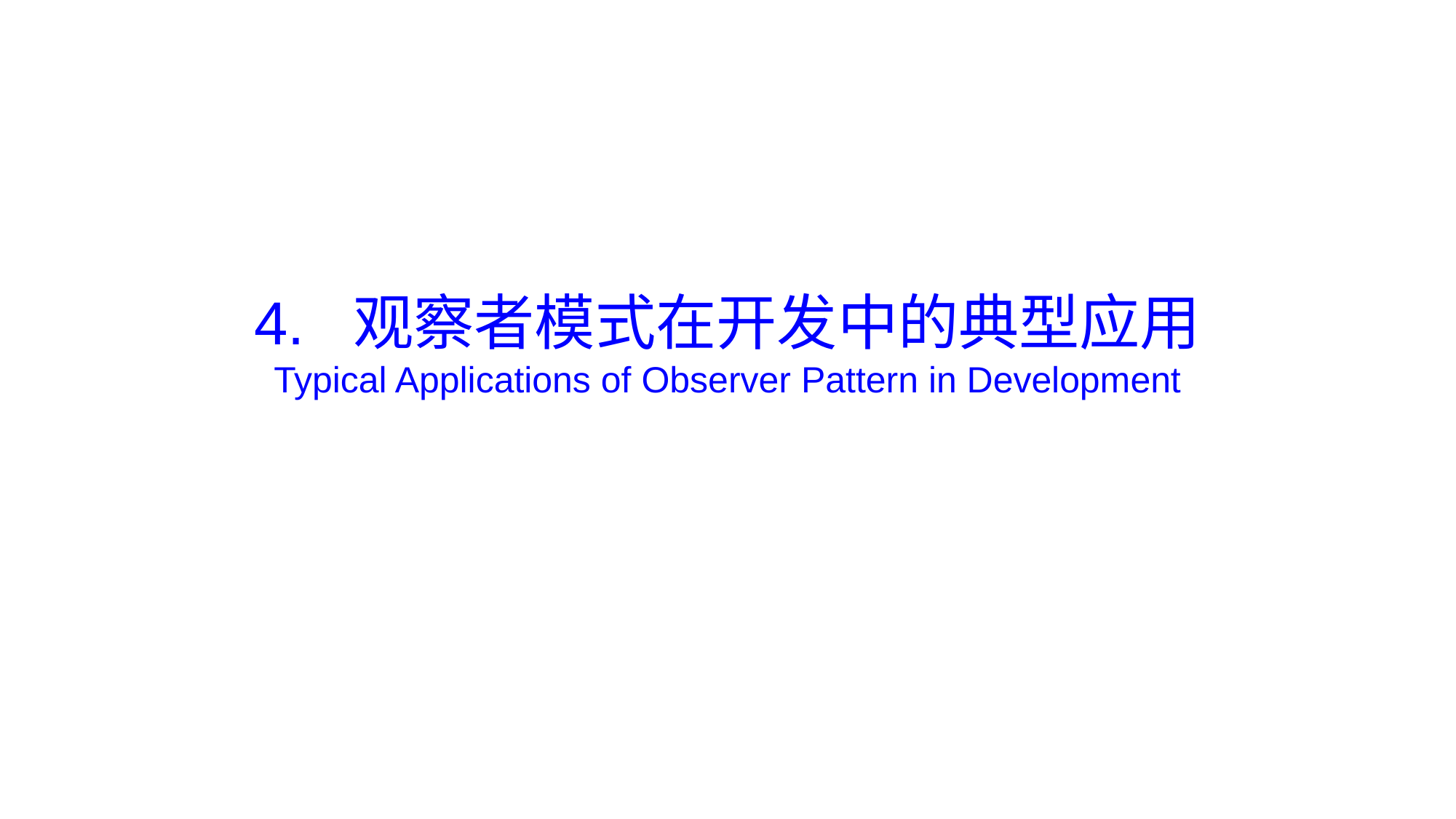

# 4.  观察者模式在开发中的典型应用 Typical Applications of Observer Pattern in Development

42